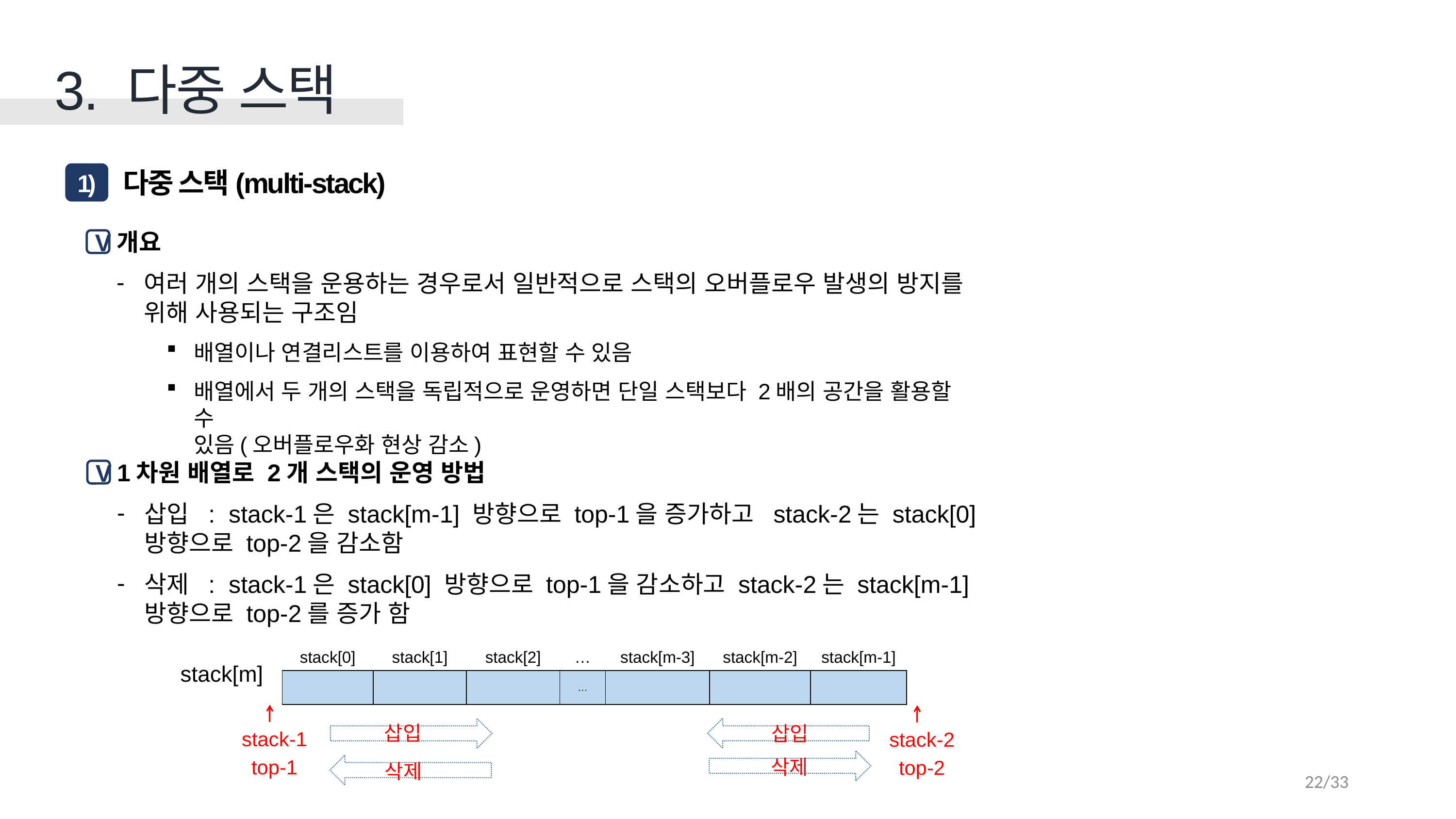

3. 다중 스택

 다중 스택(multi-stack)
1)
개요

여러 개의 스택을 운용하는 경우로서 일반적으로 스택의 오버플로우 발생의 방지를
위해 사용되는 구조임

배열이나 연결리스트를 이용하여 표현할 수 있음

배열에서 두 개의 스택을 독립적으로 운영하면 단일 스택보다 2배의 공간을 활용할 수
있음(오버플로우화 현상 감소)

V
1차원 배열로 2개 스택의 운영 방법

삽입  :  stack-1은 stack[m-1] 방향으로 top-1을 증가하고  stack-2는 stack[0] 방향으로 top-2을 감소함

삭제  :  stack-1은 stack[0] 방향으로 top-1을 감소하고 stack-2는 stack[m-1]
방향으로 top-2를 증가 함

V
| stack[m] | stack[0] | stack[1] | stack[2] | … | stack[m-3] | stack[m-2] | stack[m-1] |
| --- | --- | --- | --- | --- | --- | --- | --- |
|  |  |  |  | … |  |  |  |
삽입
삽입

stack-1
top-1
stack-2
top-2

삭제

삭제
22/33